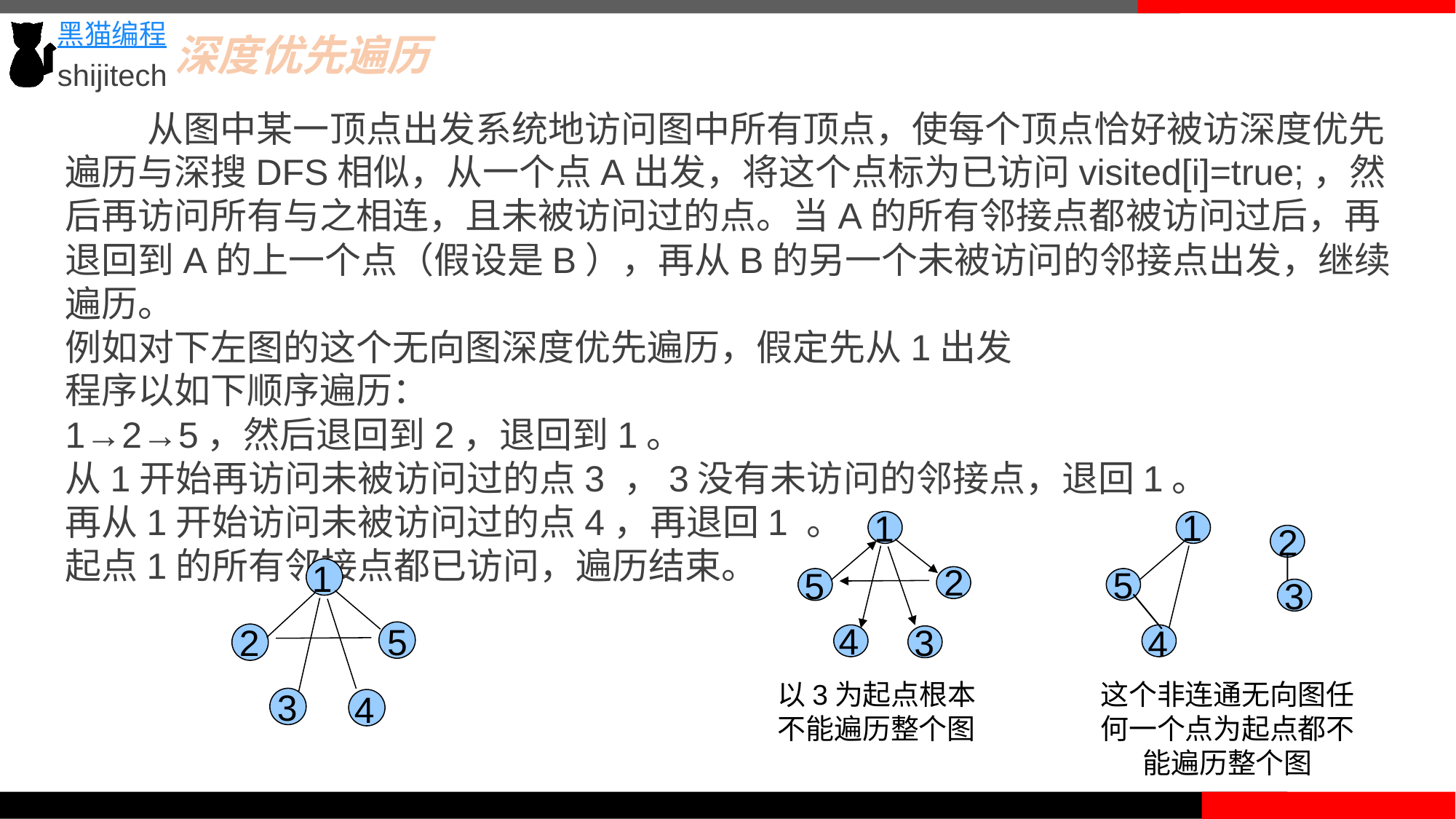

深度优先遍历
         从图中某一顶点出发系统地访问图中所有顶点，使每个顶点恰好被访深度优先遍历与深搜DFS相似，从一个点A出发，将这个点标为已访问visited[i]=true;，然后再访问所有与之相连，且未被访问过的点。当A的所有邻接点都被访问过后，再退回到A的上一个点（假设是B），再从B的另一个未被访问的邻接点出发，继续遍历。
例如对下左图的这个无向图深度优先遍历，假定先从1出发
程序以如下顺序遍历：
1→2→5，然后退回到2，退回到1。
从1开始再访问未被访问过的点3 ，3没有未访问的邻接点，退回1。
再从1开始访问未被访问过的点4，再退回1 。
起点1的所有邻接点都已访问，遍历结束。

 1

 5

 4

 2

 3

 1

 2

 5

 4

 3

以3为起点根本不能遍历整个图

这个非连通无向图任何一个点为起点都不能遍历整个图

 1

 5

 2

 3

 4